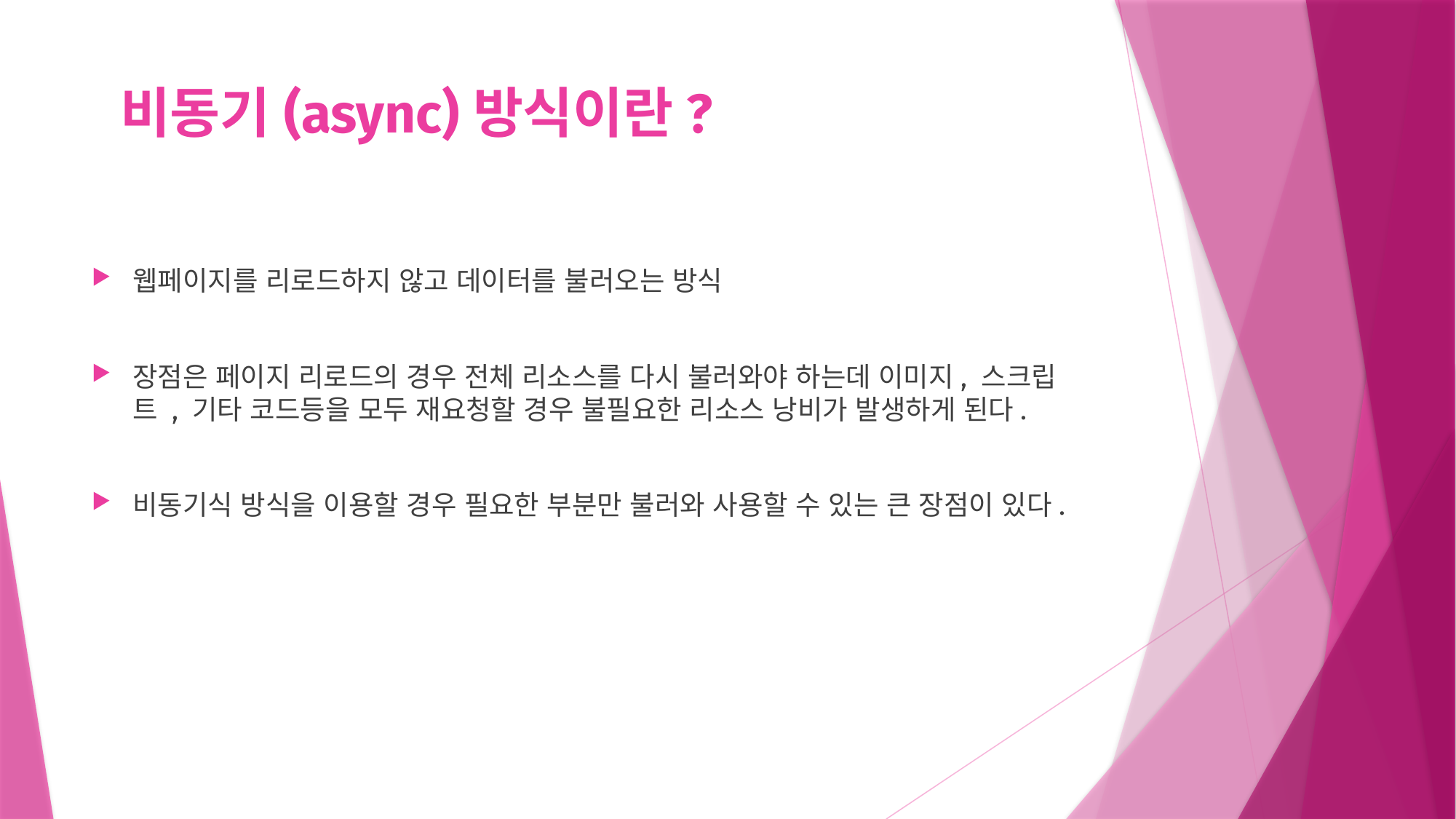

# 비동기(async)방식이란?
웹페이지를 리로드하지 않고 데이터를 불러오는 방식

장점은 페이지 리로드의 경우 전체 리소스를 다시 불러와야 하는데 이미지, 스크립트 , 기타 코드등을 모두 재요청할 경우 불필요한 리소스 낭비가 발생하게 된다.

비동기식 방식을 이용할 경우 필요한 부분만 불러와 사용할 수 있는 큰 장점이 있다.